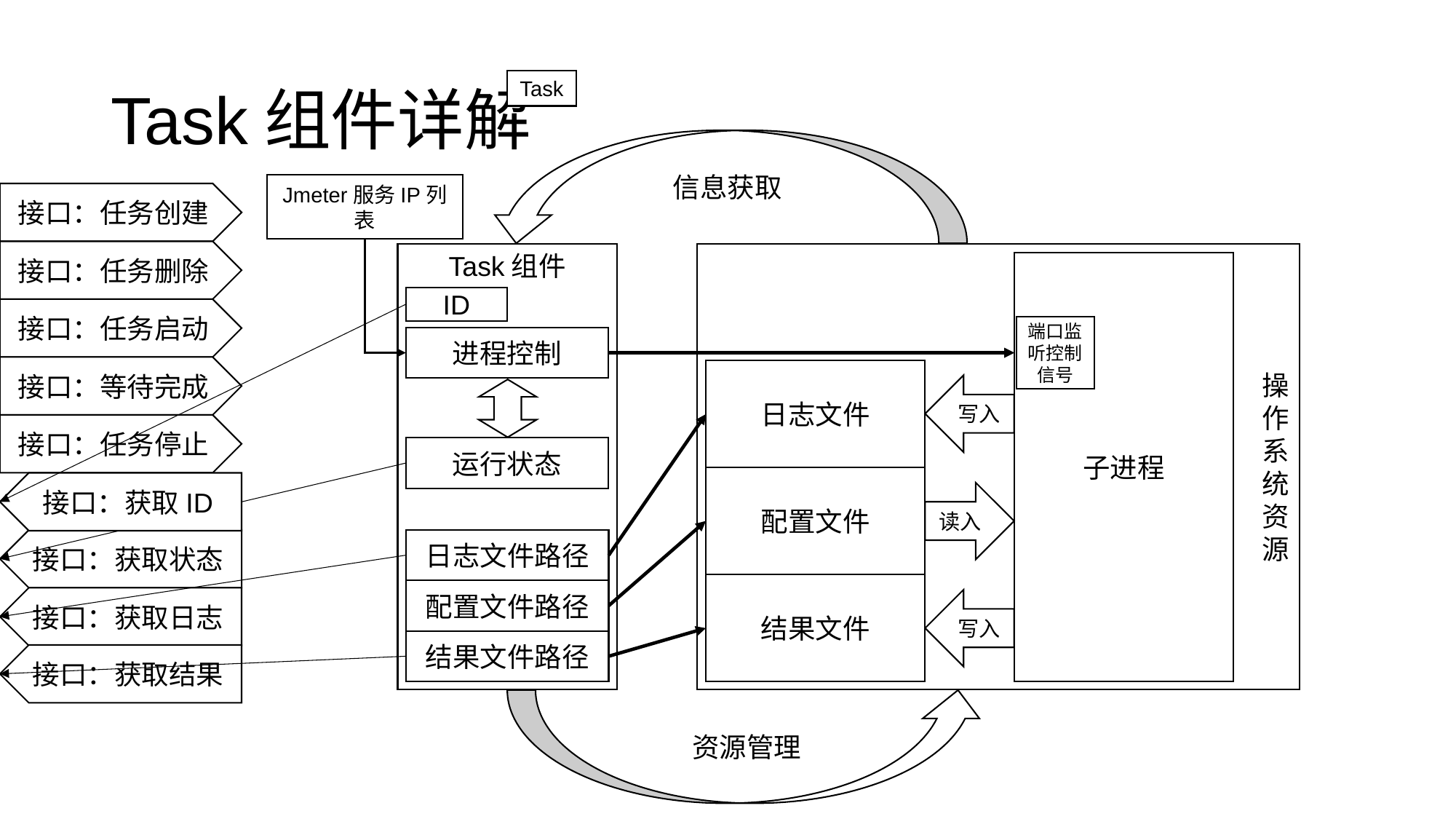

# Task组件详解
Task
信息获取
写入

读入
写入
资源管理
Jmeter服务IP列表
接口：任务创建
接口：任务删除
Task组件
ID
进程控制
运行状态
日志文件路径
配置文件路径
结果文件路径
操
作
系
统
资
源
子进程
端口监听控制信号
日志文件
配置文件
结果文件
接口：任务启动
接口：等待完成
接口：任务停止
接口：获取ID
接口：获取状态
接口：获取日志
接口：获取结果